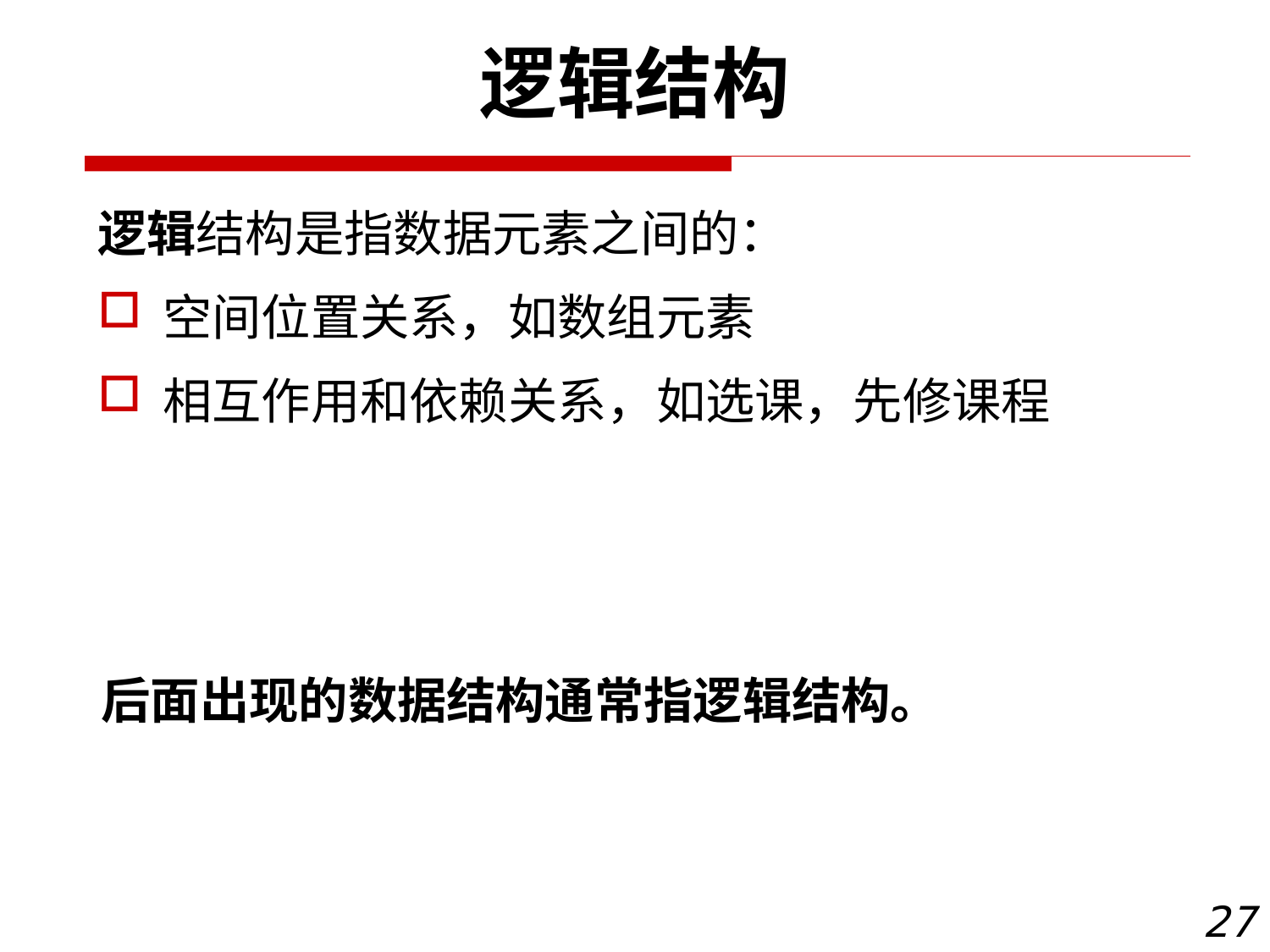

逻辑结构
逻辑结构是指数据元素之间的：
空间位置关系，如数组元素
相互作用和依赖关系，如选课，先修课程
后面出现的数据结构通常指逻辑结构。
27